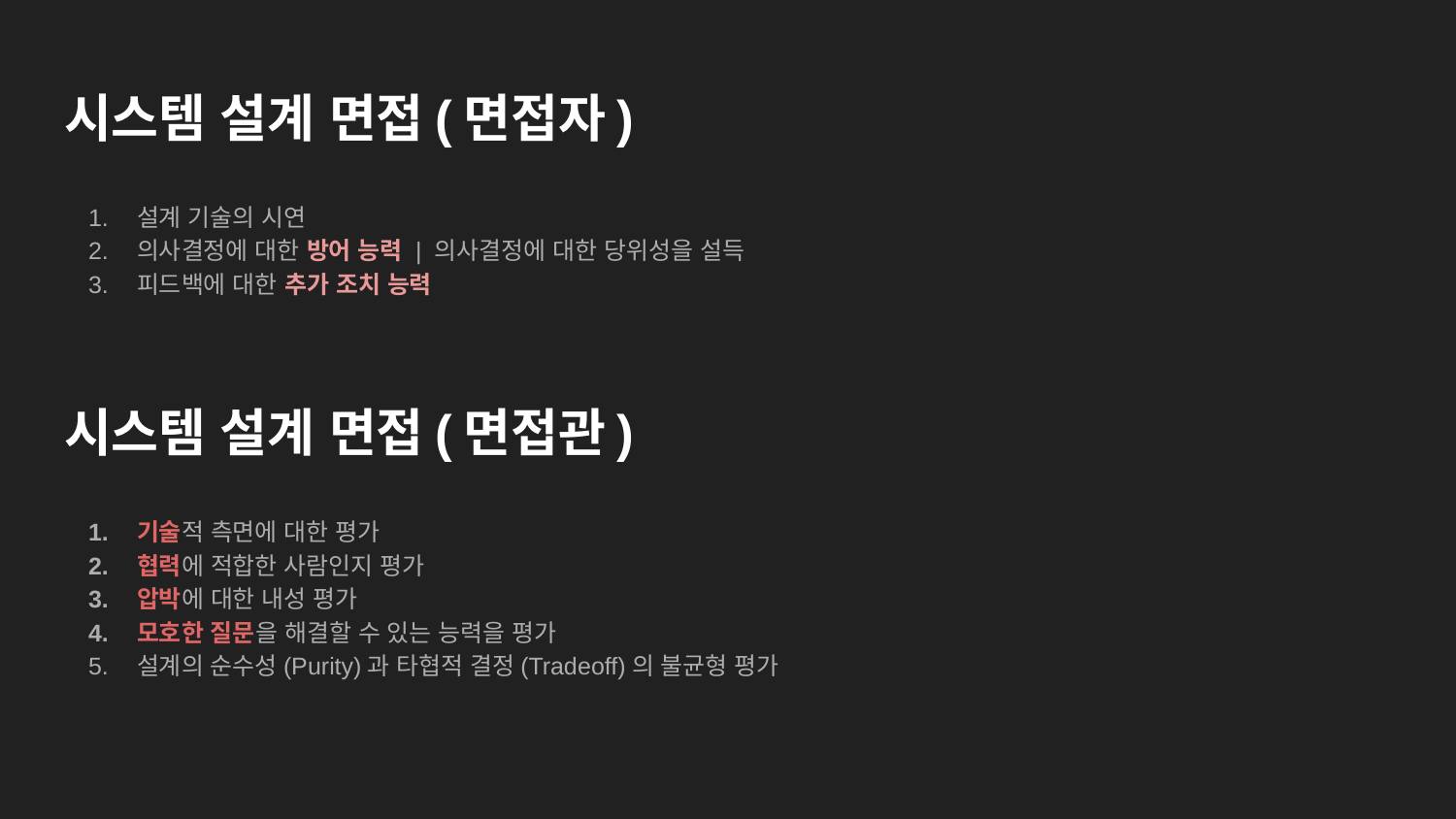

# 시스템 설계 면접(면접자)
설계 기술의 시연
의사결정에 대한 방어 능력 | 의사결정에 대한 당위성을 설득
피드백에 대한 추가 조치 능력

시스템 설계 면접(면접관)
기술적 측면에 대한 평가
협력에 적합한 사람인지 평가
압박에 대한 내성 평가
모호한 질문을 해결할 수 있는 능력을 평가
설계의 순수성(Purity)과 타협적 결정(Tradeoff)의 불균형 평가